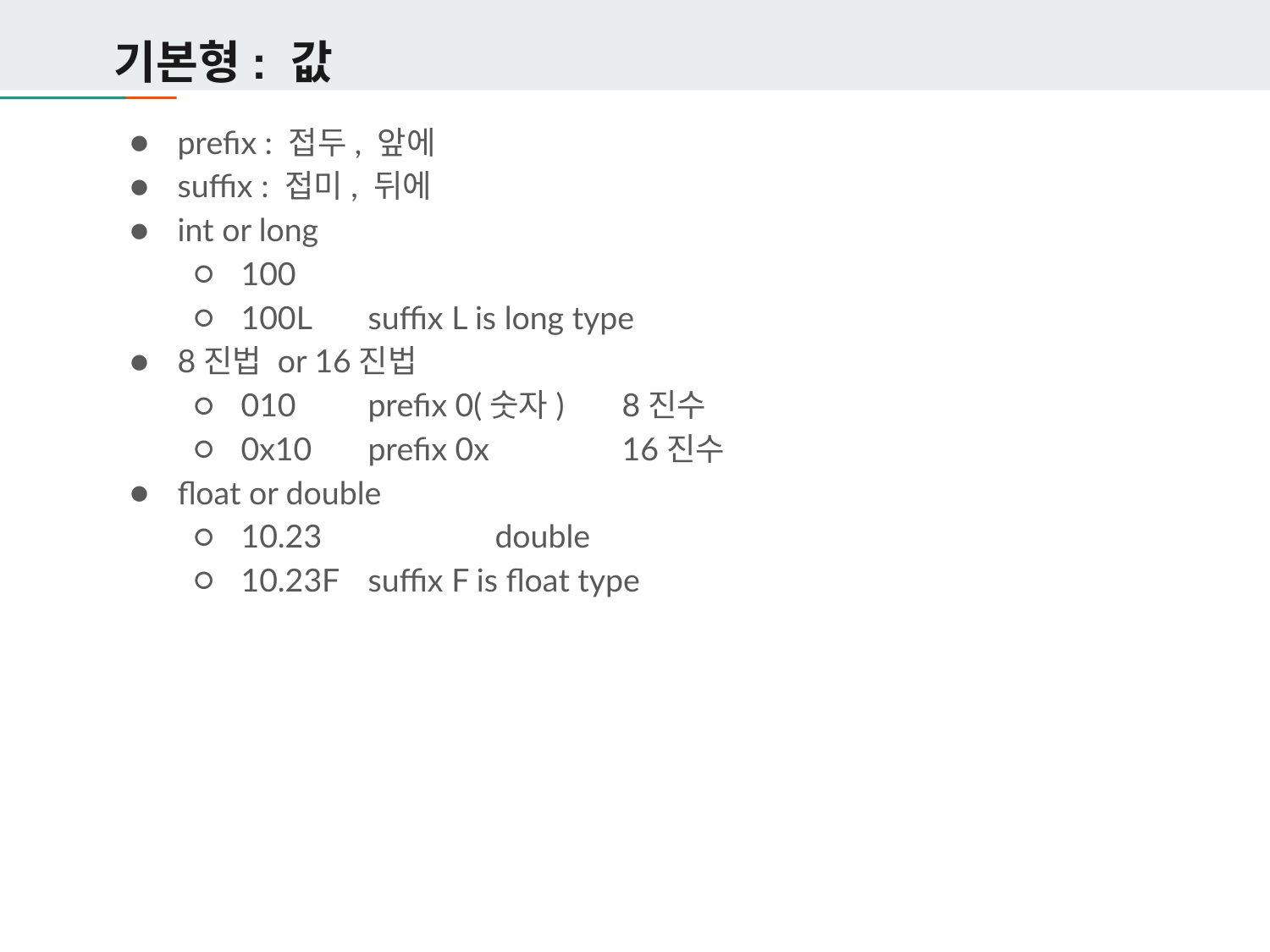

# 기본형: 값
prefix : 접두, 앞에
suffix : 접미, 뒤에
int or long
100
100L	suffix L is long type
8진법 or 16진법
010	prefix 0(숫자)	8진수
0x10	prefix 0x		16진수
float or double
10.23		double
10.23F 	suffix F is float type